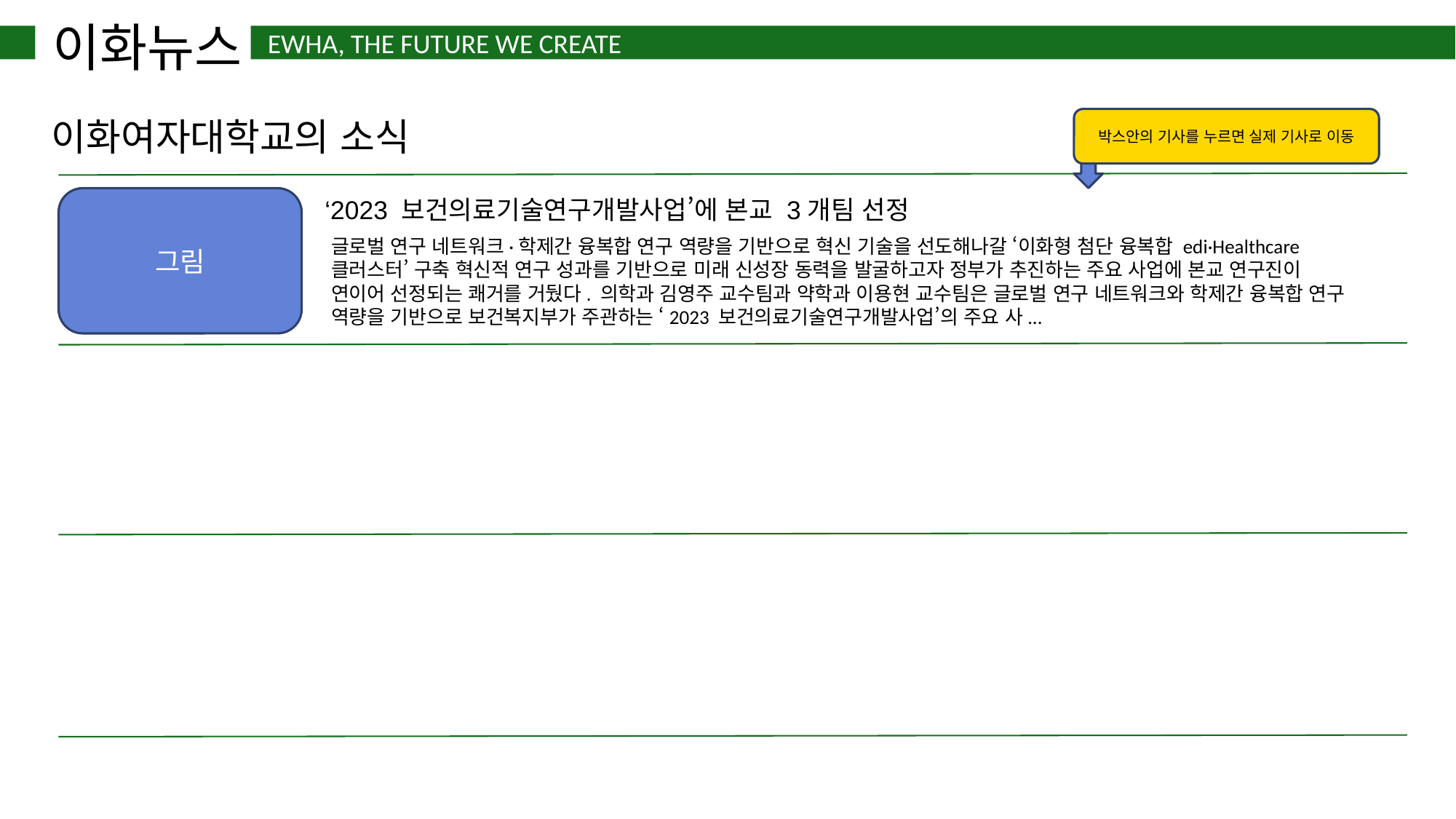

이화뉴스

 EWHA, THE FUTURE WE CREATE
이화여자대학교의 소식
박스안의 기사를 누르면 실제 기사로 이동

그림
‘2023 보건의료기술연구개발사업’에 본교 3개팀 선정
글로벌 연구 네트워크·학제간 융복합 연구 역량을 기반으로 혁신 기술을 선도해나갈 ‘이화형 첨단 융복합 edi·Healthcare 클러스터’ 구축 혁신적 연구 성과를 기반으로 미래 신성장 동력을 발굴하고자 정부가 추진하는 주요 사업에 본교 연구진이 연이어 선정되는 쾌거를 거뒀다. 의학과 김영주 교수팀과 약학과 이용현 교수팀은 글로벌 연구 네트워크와 학제간 융복합 연구 역량을 기반으로 보건복지부가 주관하는 ‘2023 보건의료기술연구개발사업’의 주요 사...